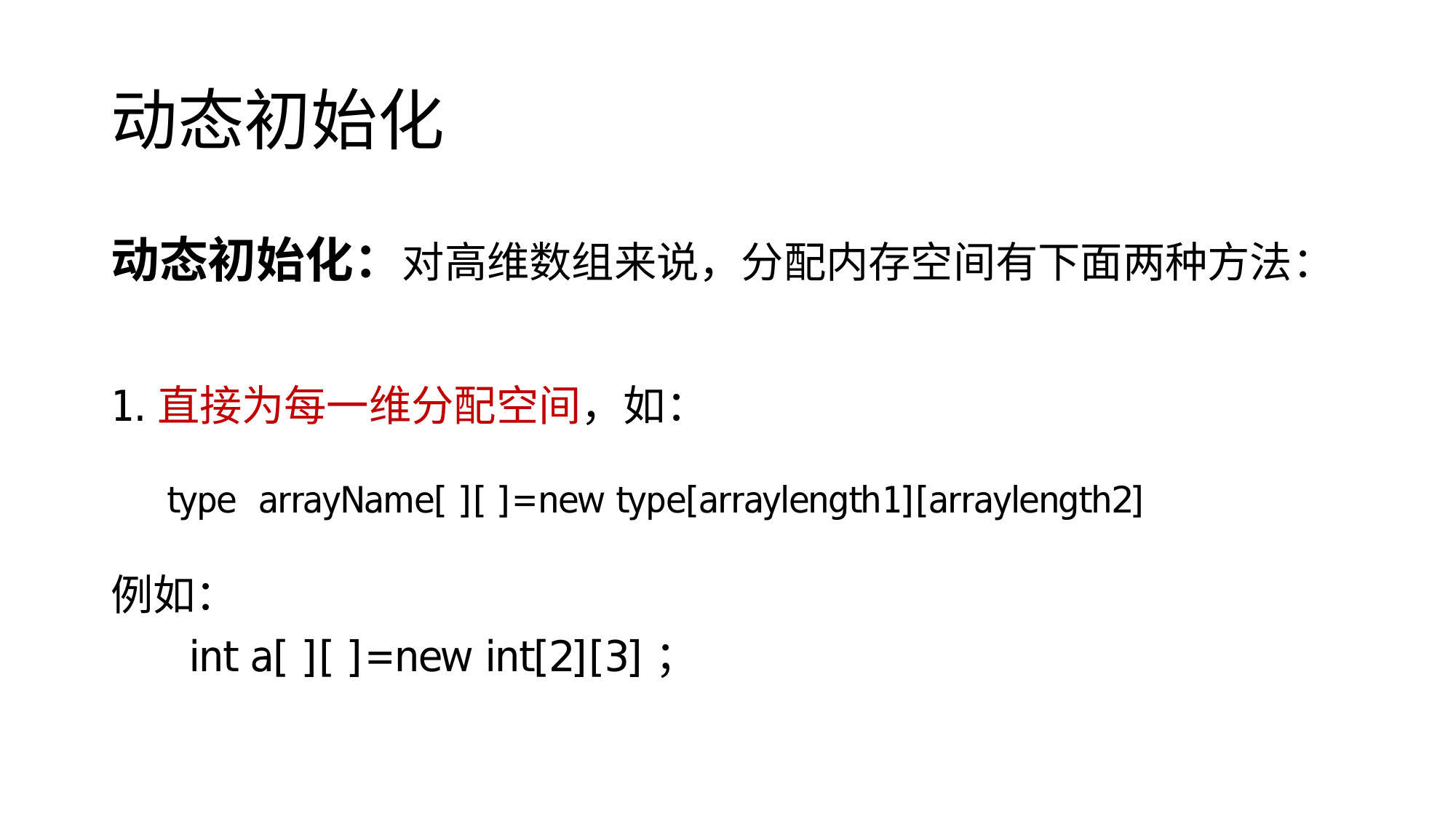

# 动态初始化
动态初始化：对高维数组来说，分配内存空间有下面两种方法：

1.直接为每一维分配空间，如：

     type  arrayName[ ][ ]=new type[arraylength1][arraylength2]

例如：
      int a[ ][ ]=new int[2][3]；